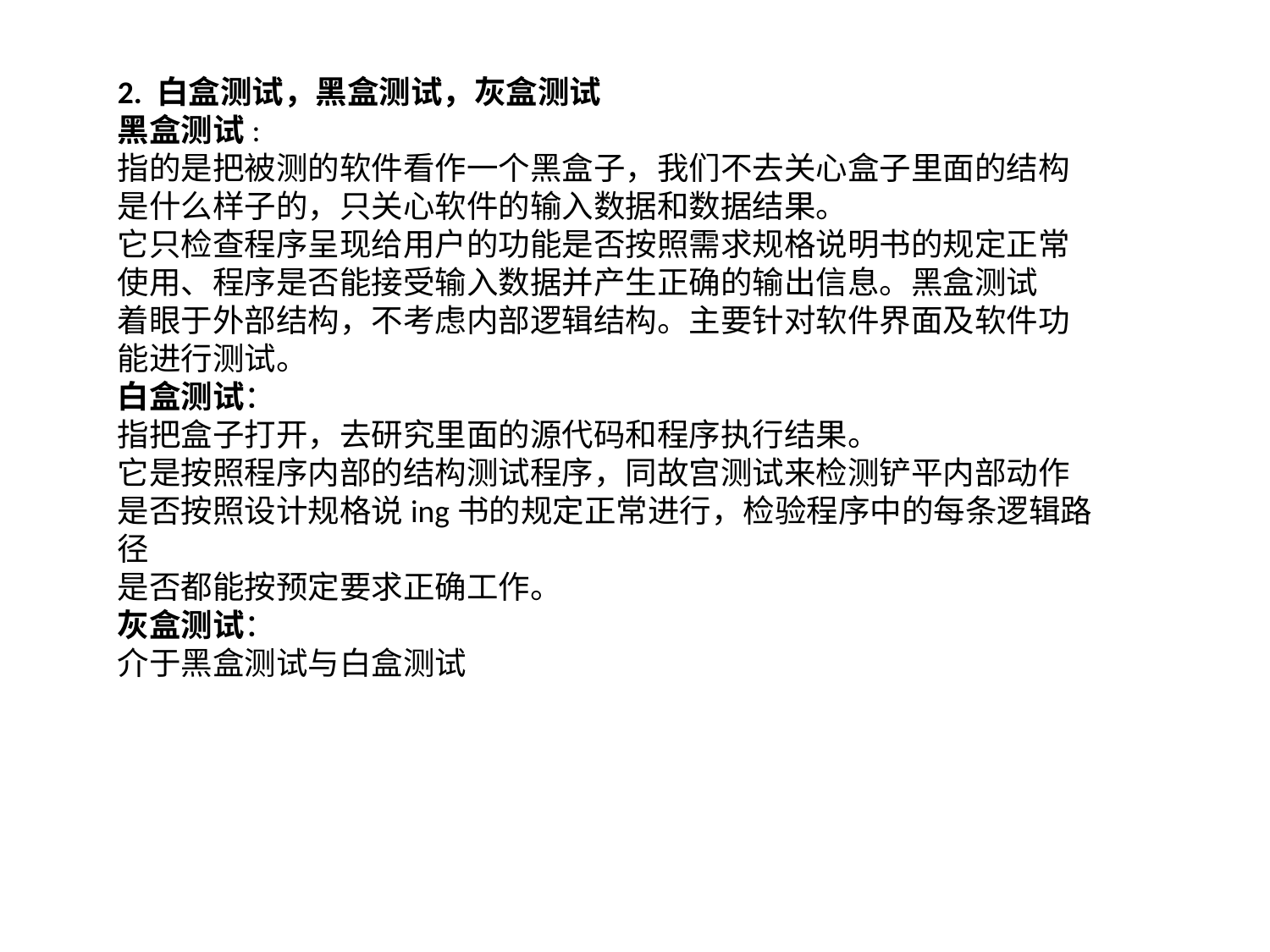

2. 白盒测试，黑盒测试，灰盒测试
黑盒测试: 
指的是把被测的软件看作一个黑盒子，我们不去关心盒子里面的结构是什么样子的，只关心软件的输入数据和数据结果。 
它只检查程序呈现给用户的功能是否按照需求规格说明书的规定正常使用、程序是否能接受输入数据并产生正确的输出信息。黑盒测试 
着眼于外部结构，不考虑内部逻辑结构。主要针对软件界面及软件功能进行测试。
白盒测试： 
指把盒子打开，去研究里面的源代码和程序执行结果。 
它是按照程序内部的结构测试程序，同故宫测试来检测铲平内部动作是否按照设计规格说ing书的规定正常进行，检验程序中的每条逻辑路径 
是否都能按预定要求正确工作。
灰盒测试： 
介于黑盒测试与白盒测试